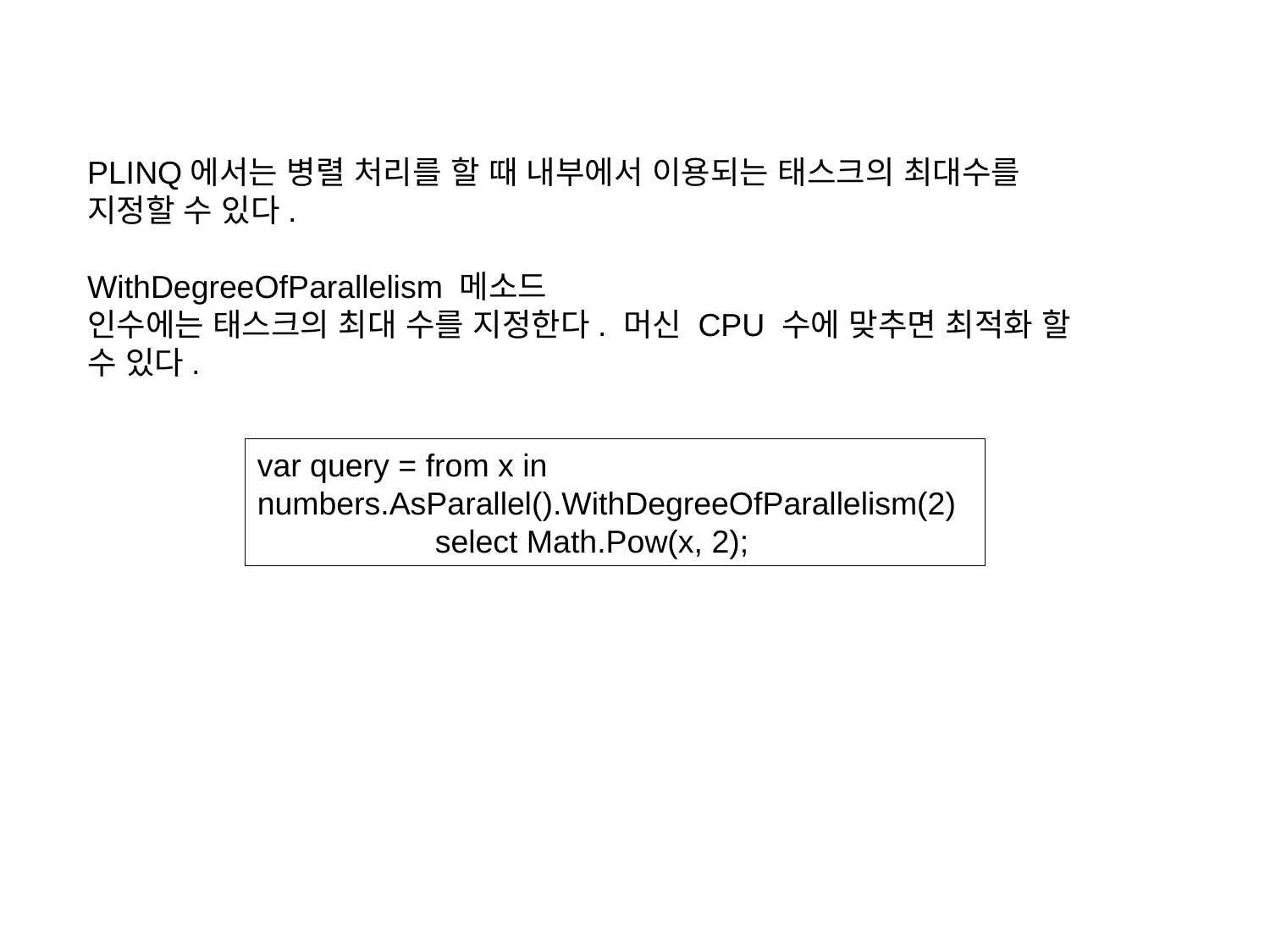

PLINQ에서는 병렬 처리를 할 때 내부에서 이용되는 태스크의 최대수를 지정할 수 있다.

WithDegreeOfParallelism 메소드
인수에는 태스크의 최대 수를 지정한다. 머신 CPU 수에 맞추면 최적화 할 수 있다.
var query = from x in numbers.AsParallel().WithDegreeOfParallelism(2)
                    select Math.Pow(x, 2);